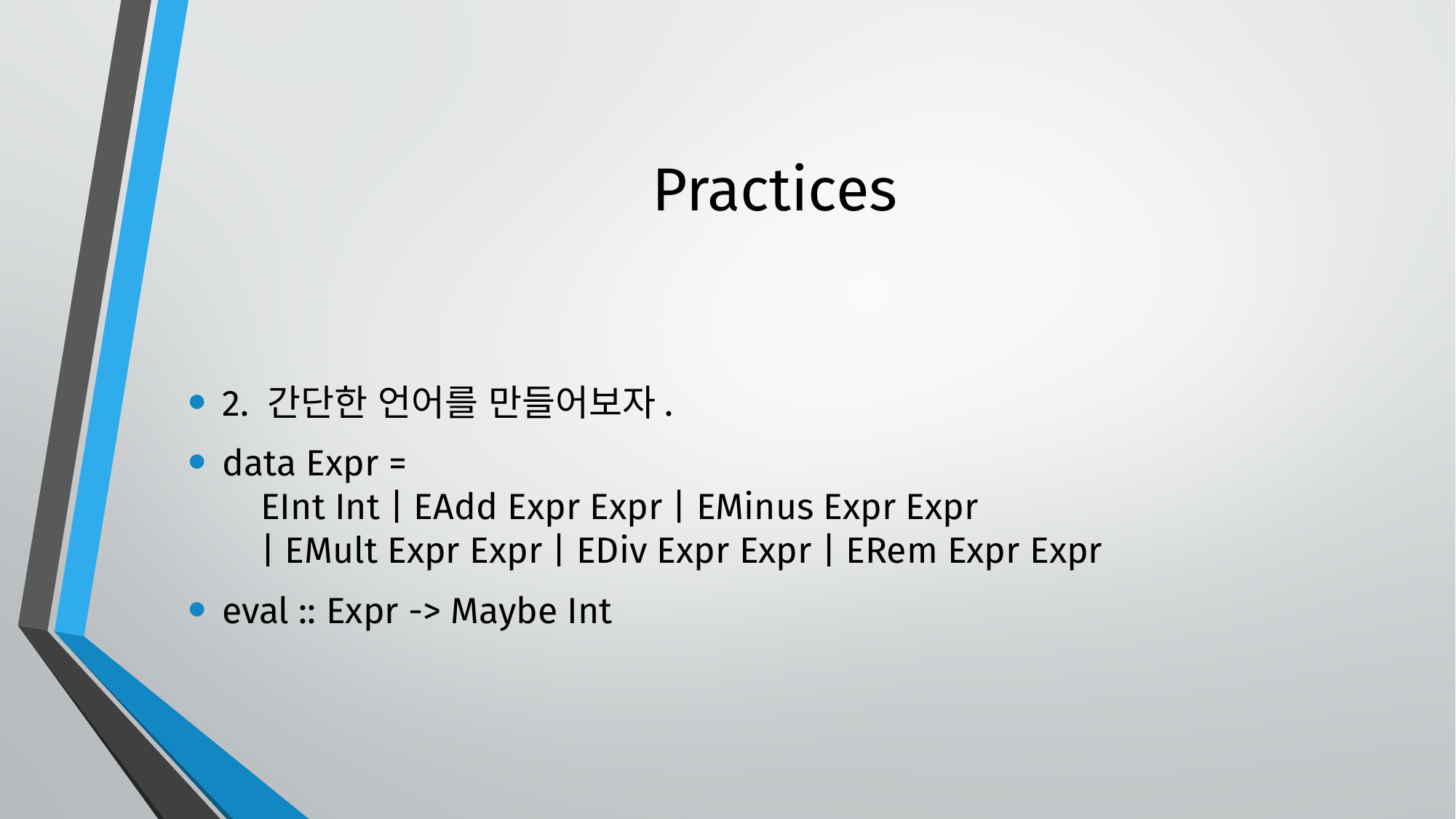

# Practices
2. 간단한 언어를 만들어보자.
data Expr =
    EInt Int | EAdd Expr Expr | EMinus Expr Expr
    | EMult Expr Expr | EDiv Expr Expr | ERem Expr Expr
eval :: Expr -> Maybe Int